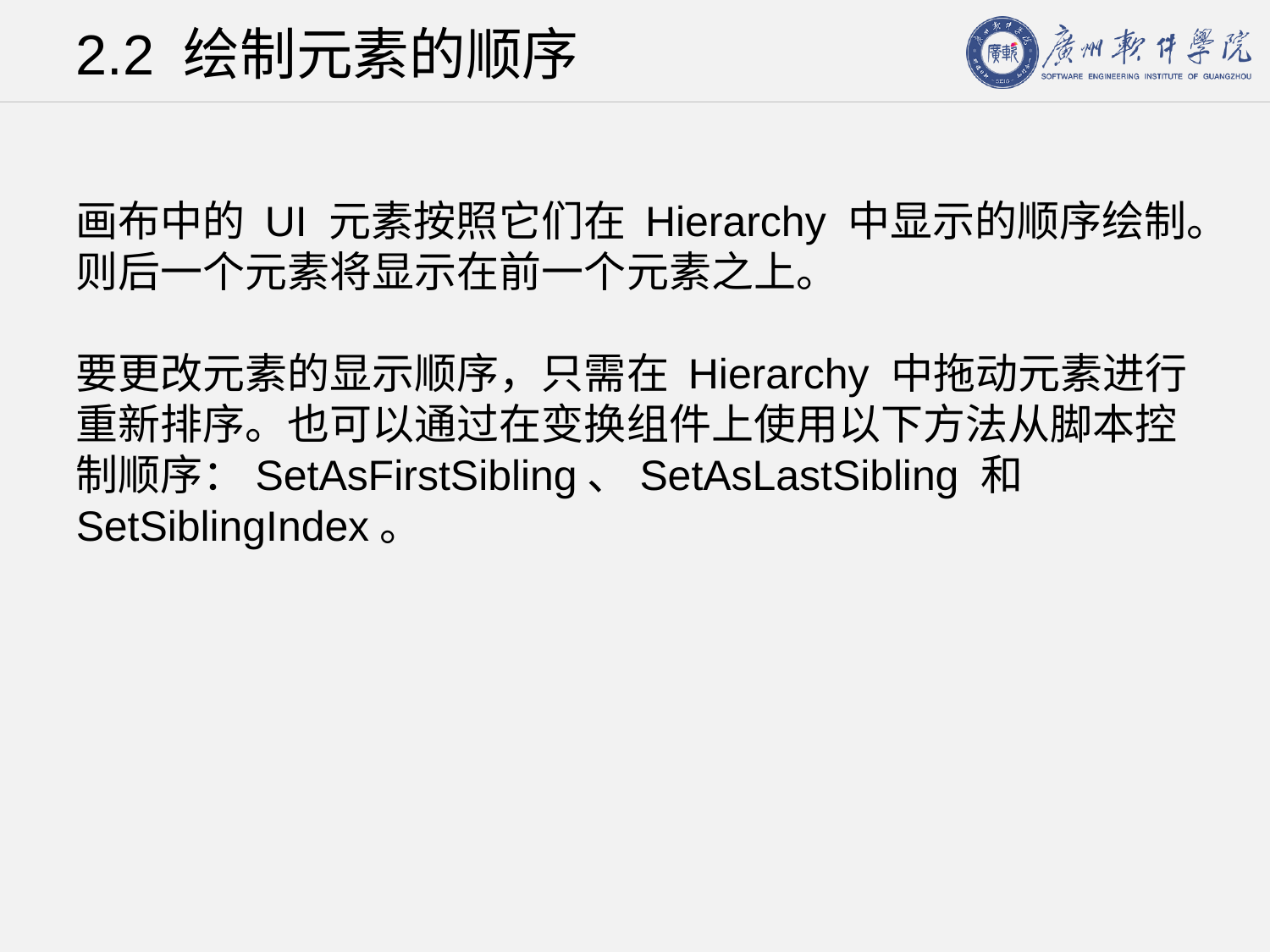

# 2.2 绘制元素的顺序
画布中的 UI 元素按照它们在 Hierarchy 中显示的顺序绘制。则后一个元素将显示在前一个元素之上。

要更改元素的显示顺序，只需在 Hierarchy 中拖动元素进行重新排序。也可以通过在变换组件上使用以下方法从脚本控制顺序：SetAsFirstSibling、SetAsLastSibling 和 SetSiblingIndex。